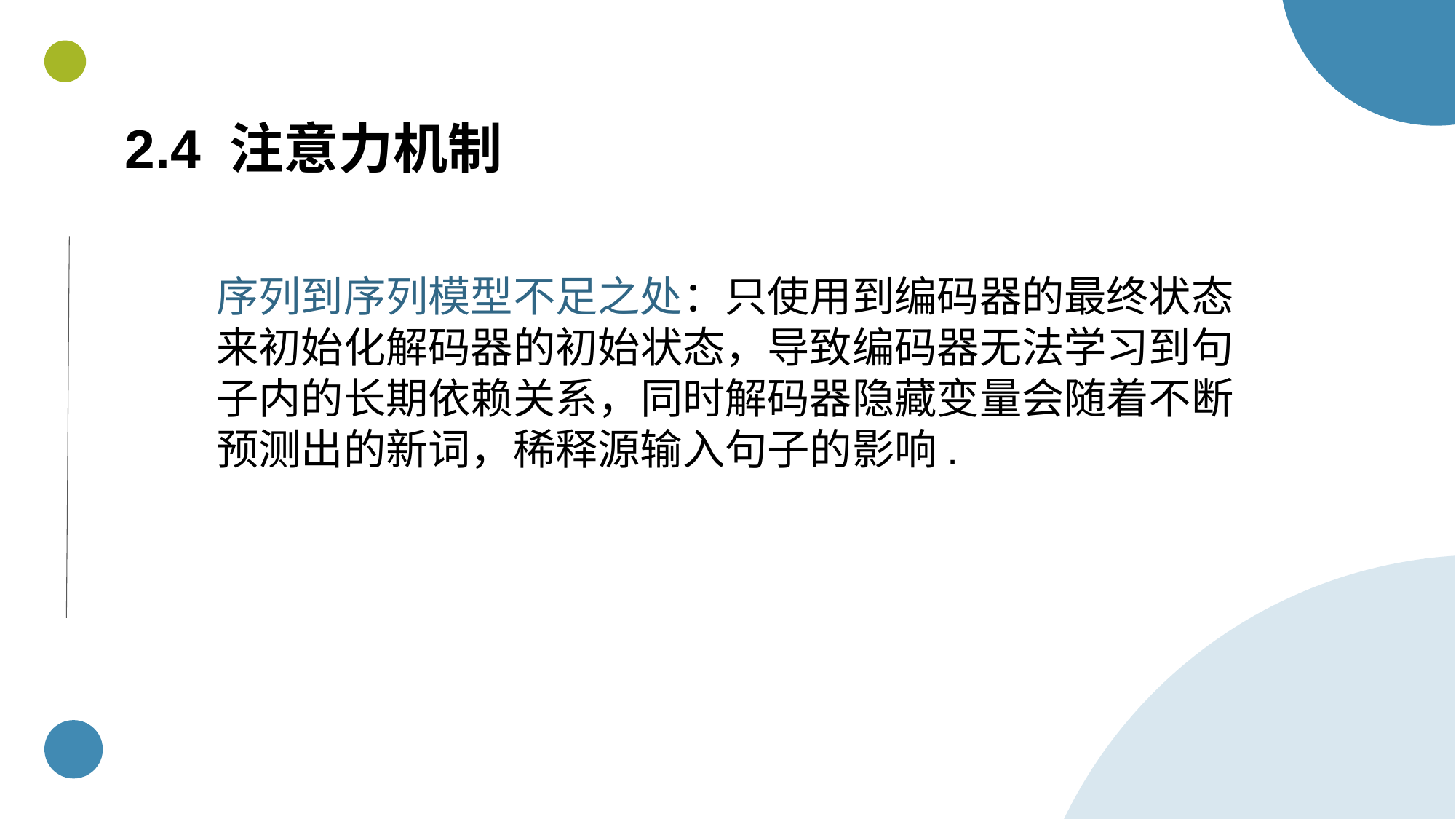

2.4 注意力机制
序列到序列模型不足之处：只使用到编码器的最终状态来初始化解码器的初始状态，导致编码器无法学习到句子内的长期依赖关系，同时解码器隐藏变量会随着不断预测出的新词，稀释源输入句子的影响.